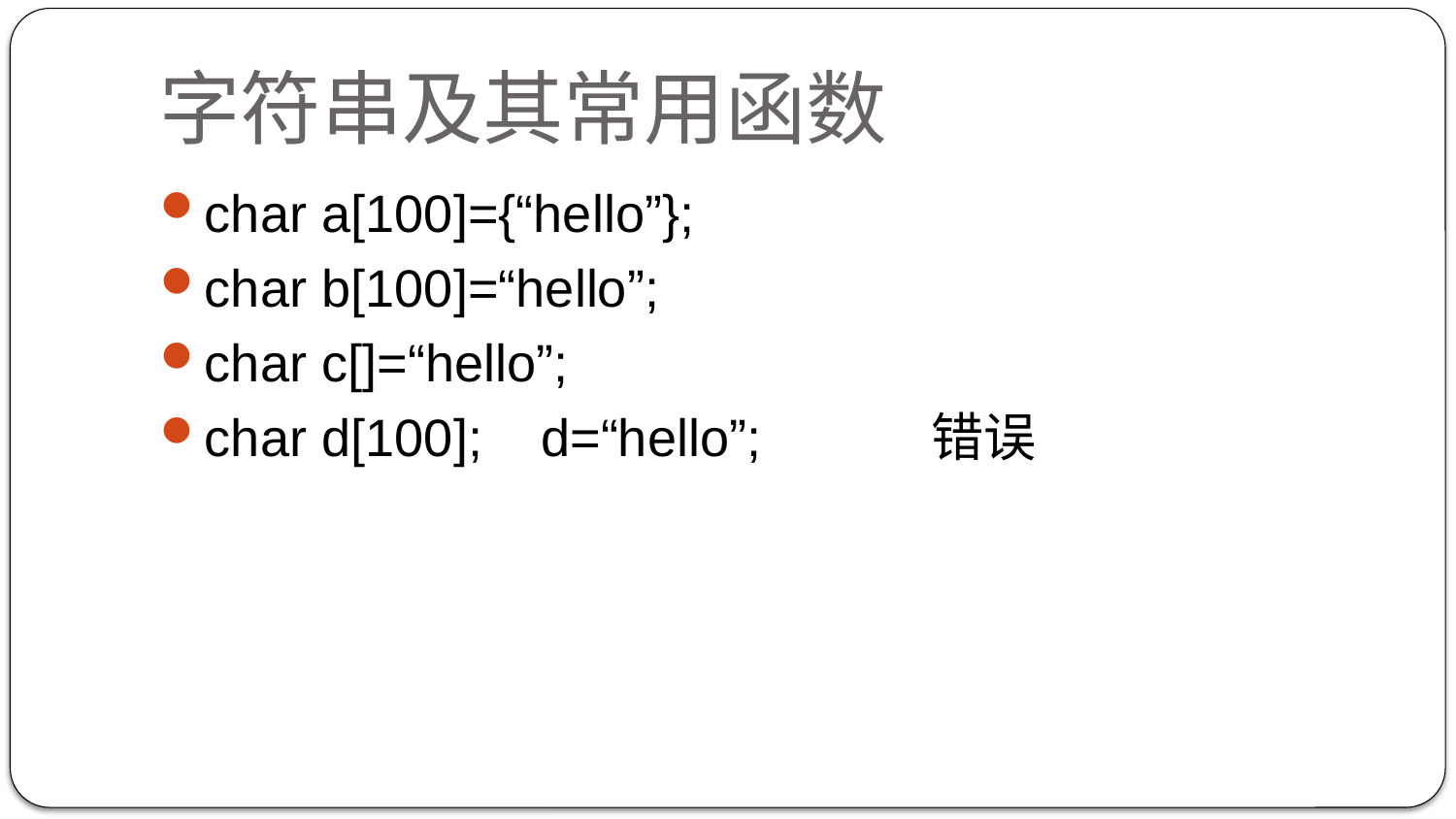

# 字符串及其常用函数
char a[100]={“hello”};
char b[100]=“hello”;
char c[]=“hello”;
char d[100];    d=“hello”;		错误